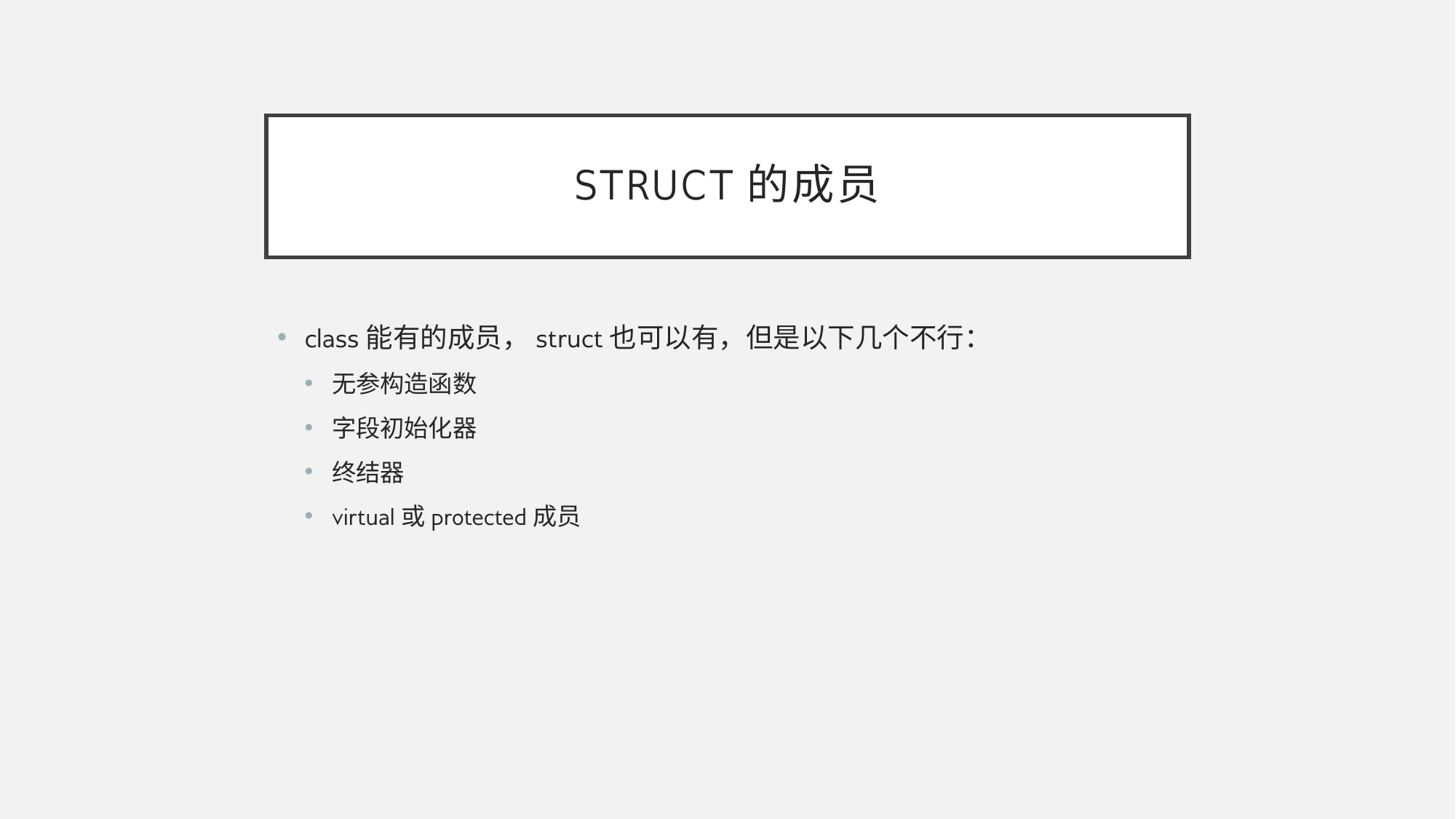

# struct的成员
class能有的成员，struct也可以有，但是以下几个不行：
无参构造函数
字段初始化器
终结器
virtual或protected成员